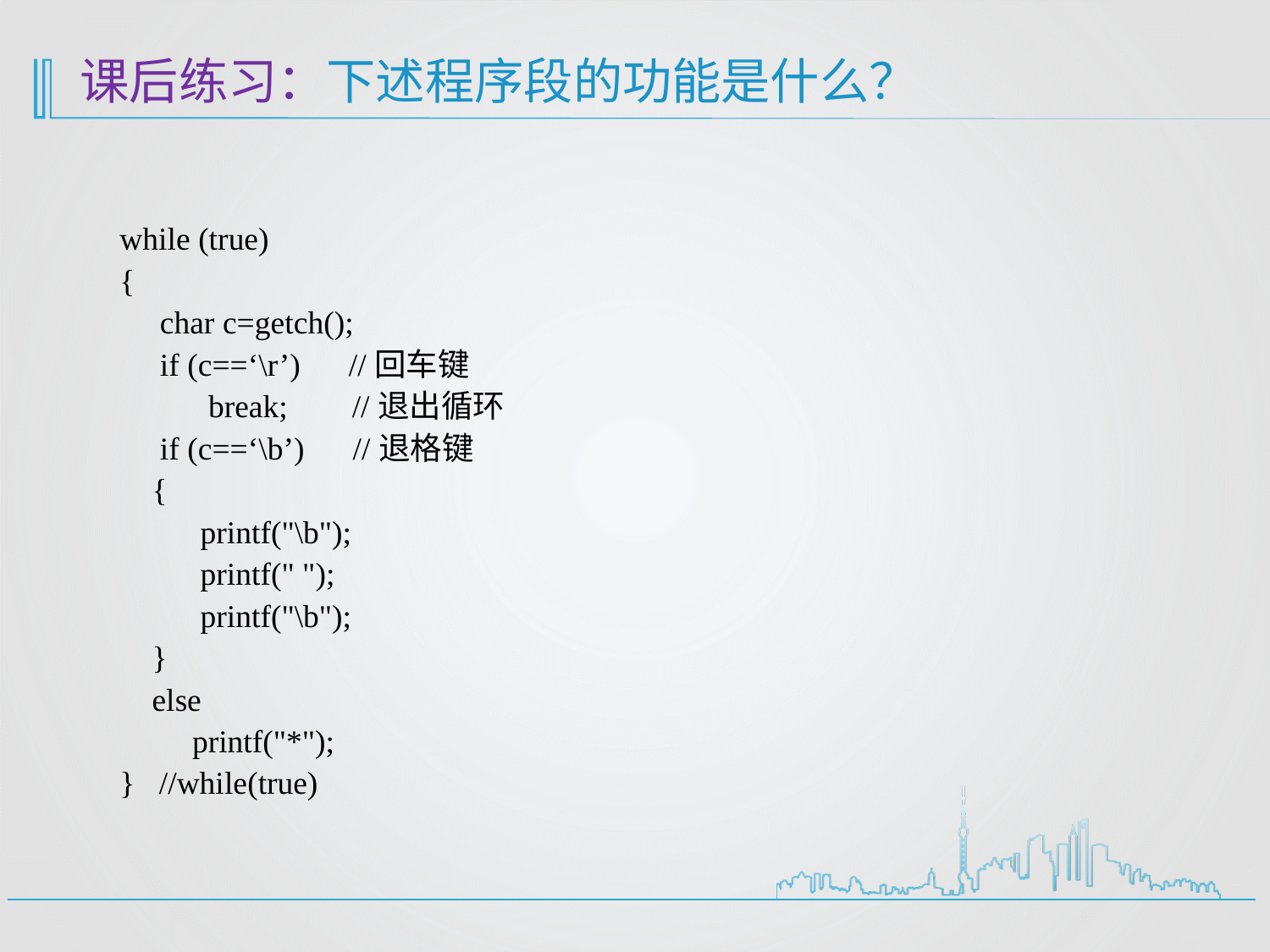

# 课后练习：下述程序段的功能是什么？

while (true)
{
     char c=getch();
     if (c==‘\r’)      //回车键
           break;        //退出循环
     if (c==‘\b’)      //退格键
    {
          printf("\b");
          printf(" ");
          printf("\b");
    }
    else
         printf("*");
}   //while(true)